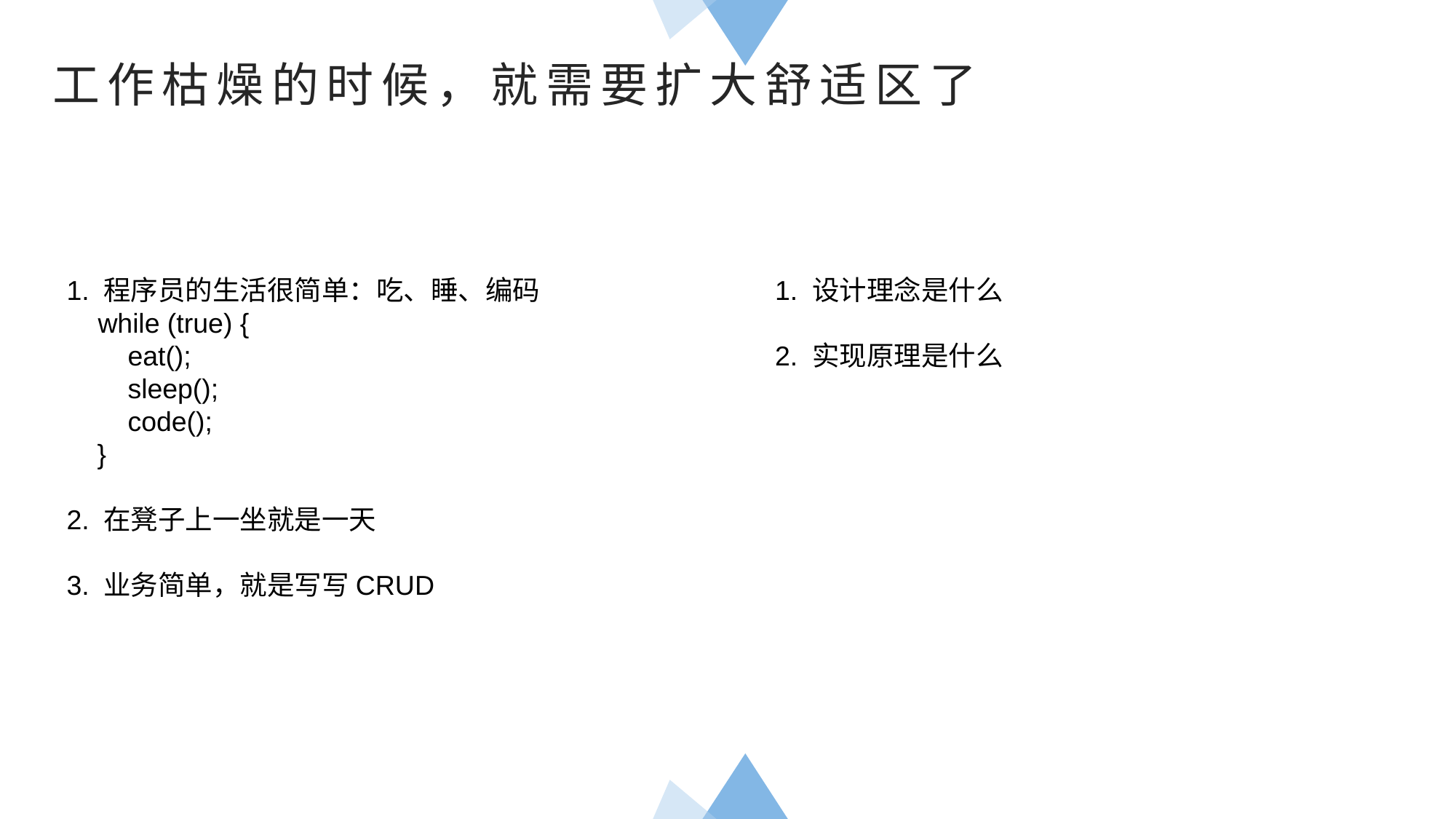

工作枯燥的时候，就需要扩大舒适区了
1. 程序员的生活很简单：吃、睡、编码
    while (true) {
        eat();
        sleep();
        code();
    }
2. 在凳子上一坐就是一天
3. 业务简单，就是写写CRUD
1. 设计理念是什么

2. 实现原理是什么
5